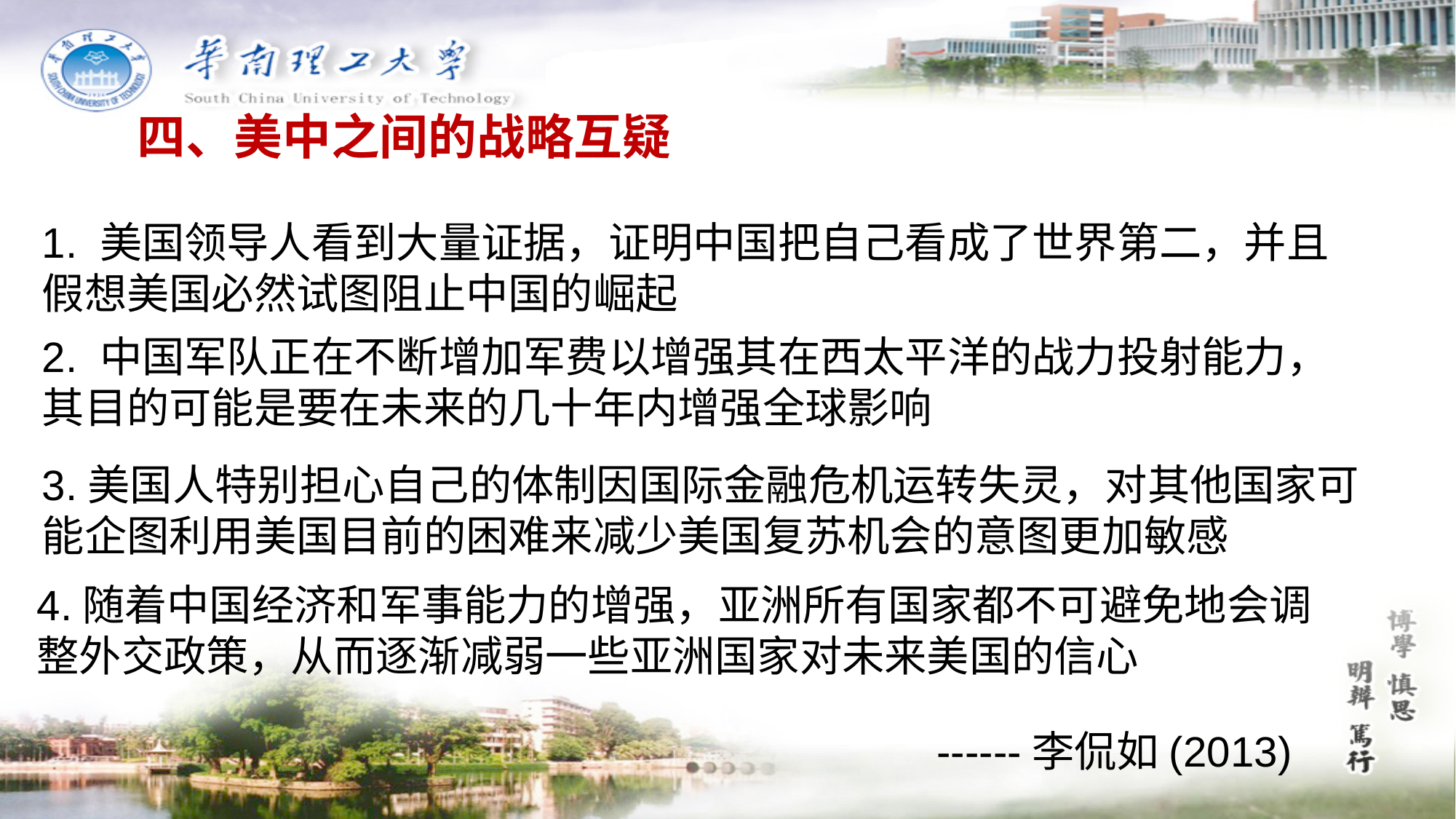

四、美中之间的战略互疑
1. 美国领导人看到大量证据，证明中国把自己看成了世界第二，并且假想美国必然试图阻止中国的崛起
2. 中国军队正在不断增加军费以增强其在西太平洋的战力投射能力，其目的可能是要在未来的几十年内增强全球影响
3.美国人特别担心自己的体制因国际金融危机运转失灵，对其他国家可能企图利用美国目前的困难来减少美国复苏机会的意图更加敏感
4.随着中国经济和军事能力的增强，亚洲所有国家都不可避免地会调整外交政策，从而逐渐减弱一些亚洲国家对未来美国的信心
------李侃如(2013)